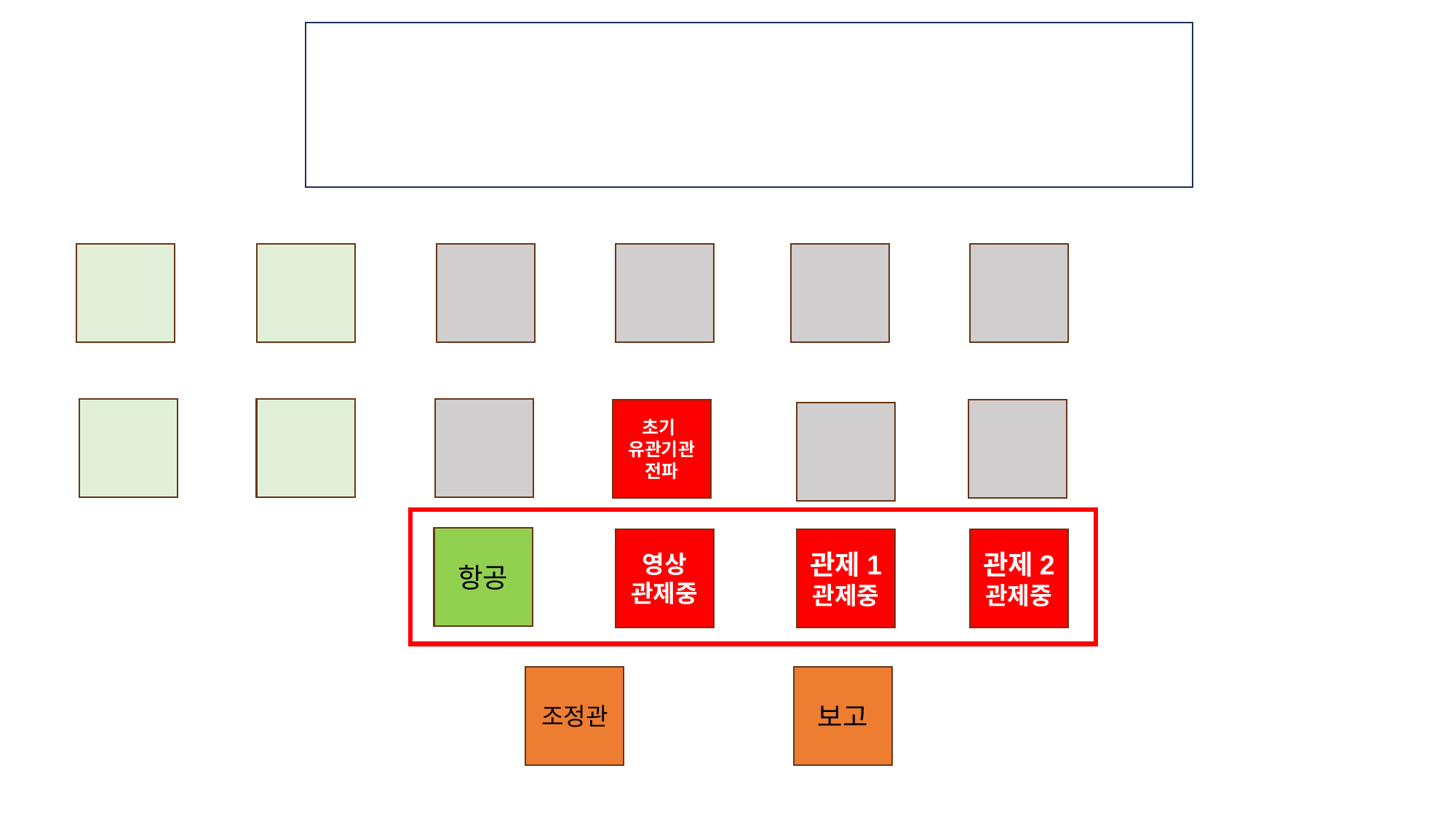

초기
유관기관 전파

항공
관제1
관제중
관제2
관제중
영상
관제중
보고
조정관